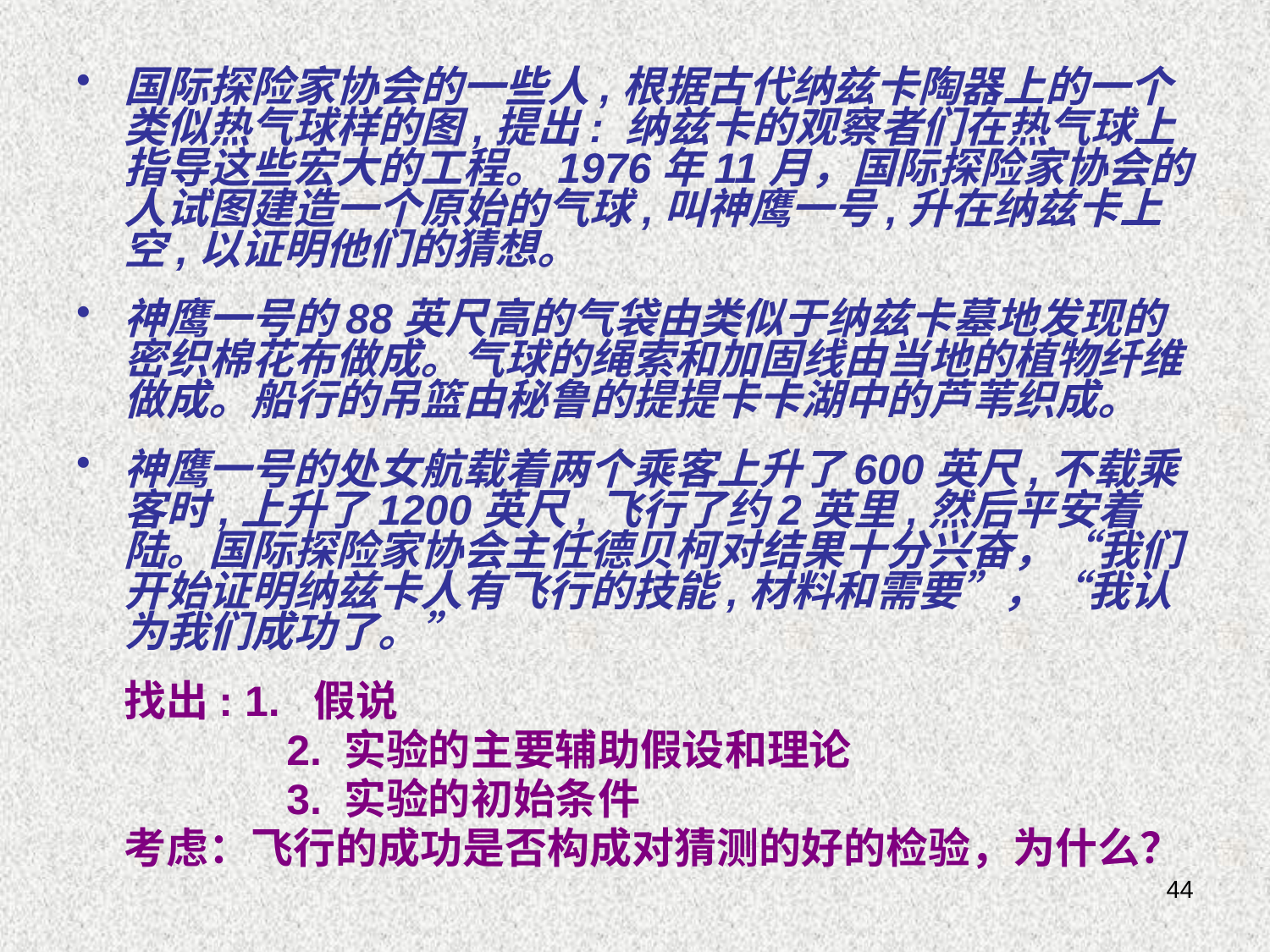

国际探险家协会的一些人,根据古代纳兹卡陶器上的一个类似热气球样的图,提出: 纳兹卡的观察者们在热气球上指导这些宏大的工程。1976年11月，国际探险家协会的人试图建造一个原始的气球,叫神鹰一号,升在纳兹卡上空,以证明他们的猜想。

神鹰一号的88英尺高的气袋由类似于纳兹卡墓地发现的密织棉花布做成。气球的绳索和加固线由当地的植物纤维做成。船行的吊篮由秘鲁的提提卡卡湖中的芦苇织成。

神鹰一号的处女航载着两个乘客上升了600英尺,不载乘客时,上升了1200英尺,飞行了约2英里,然后平安着陆。国际探险家协会主任德贝柯对结果十分兴奋，“我们开始证明纳兹卡人有飞行的技能,材料和需要”，“我认为我们成功了。”

	找出: 1.  假说
		   2. 实验的主要辅助假设和理论
		   3. 实验的初始条件
	考虑：飞行的成功是否构成对猜测的好的检验，为什么？
44